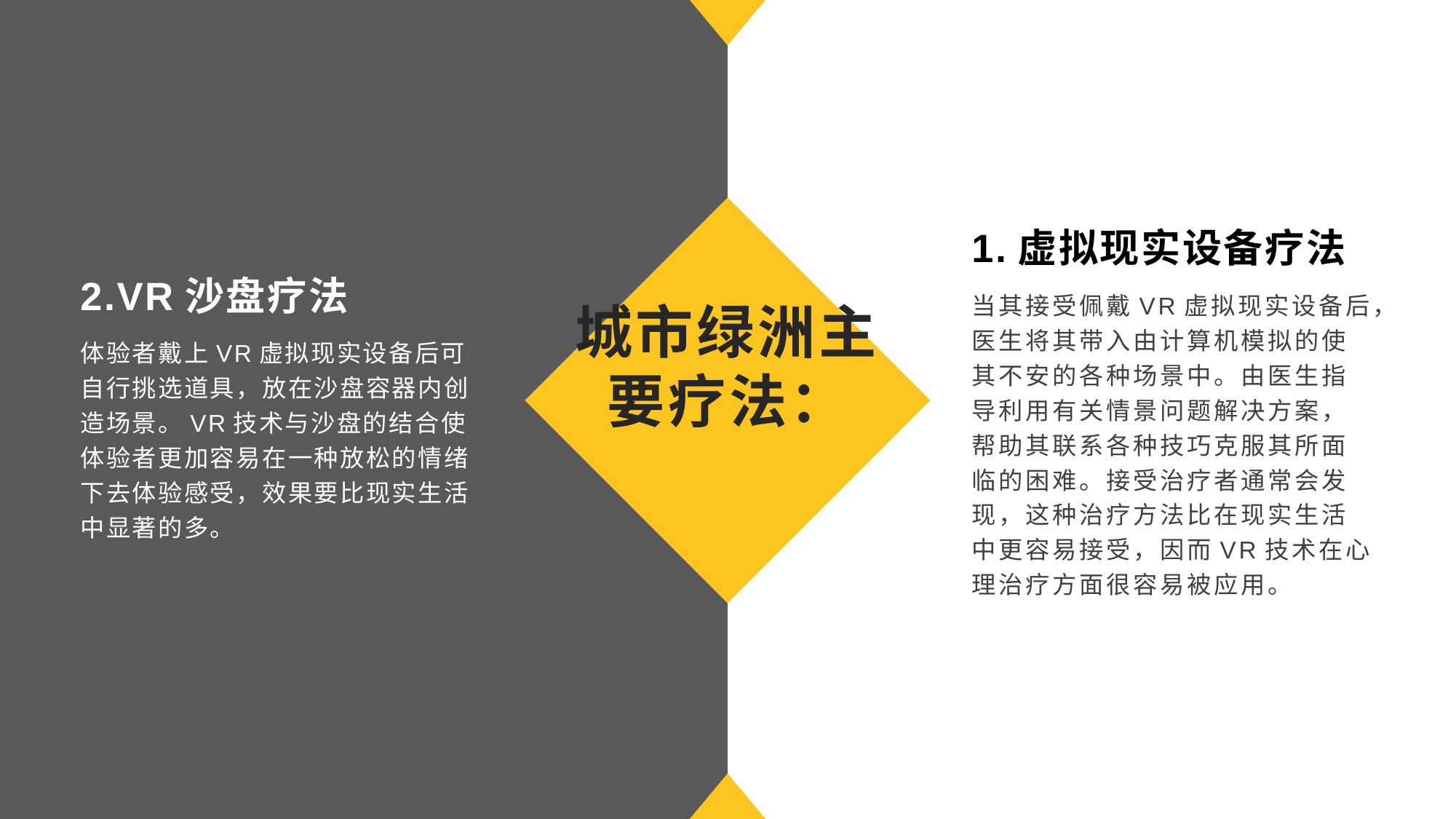

1.虚拟现实设备疗法
2.VR沙盘疗法

城市绿洲主要疗法：
当其接受佩戴VR虚拟现实设备后，医生将其带入由计算机模拟的使其不安的各种场景中。由医生指导利用有关情景问题解决方案，帮助其联系各种技巧克服其所面临的困难。接受治疗者通常会发现，这种治疗方法比在现实生活中更容易接受，因而VR技术在心理治疗方面很容易被应用。
体验者戴上VR虚拟现实设备后可自行挑选道具，放在沙盘容器内创造场景。VR技术与沙盘的结合使体验者更加容易在一种放松的情绪下去体验感受，效果要比现实生活中显著的多。